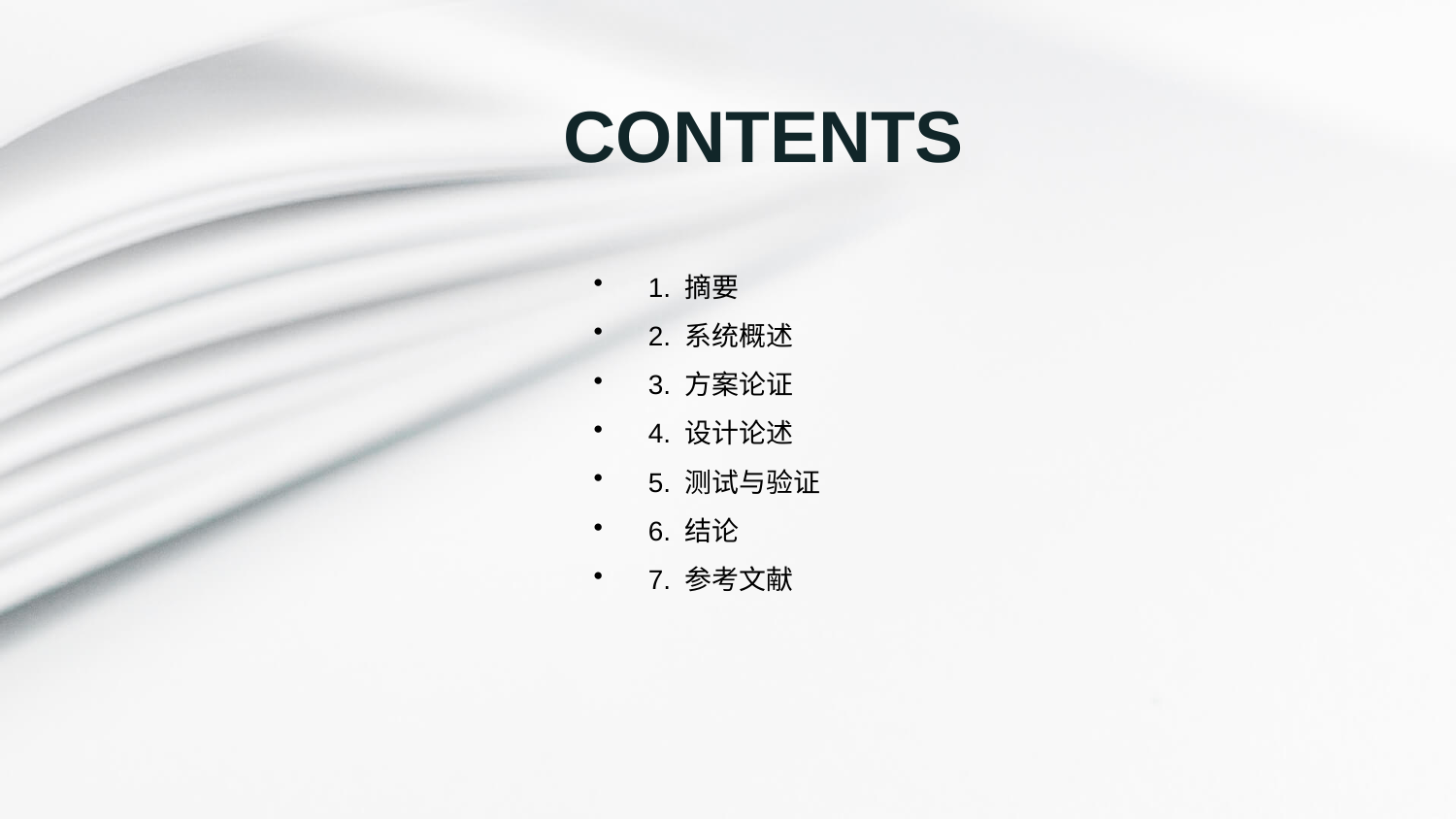

CONTENTS
1. 摘要
2. 系统概述
3. 方案论证
4. 设计论述
5. 测试与验证
6. 结论
7. 参考文献